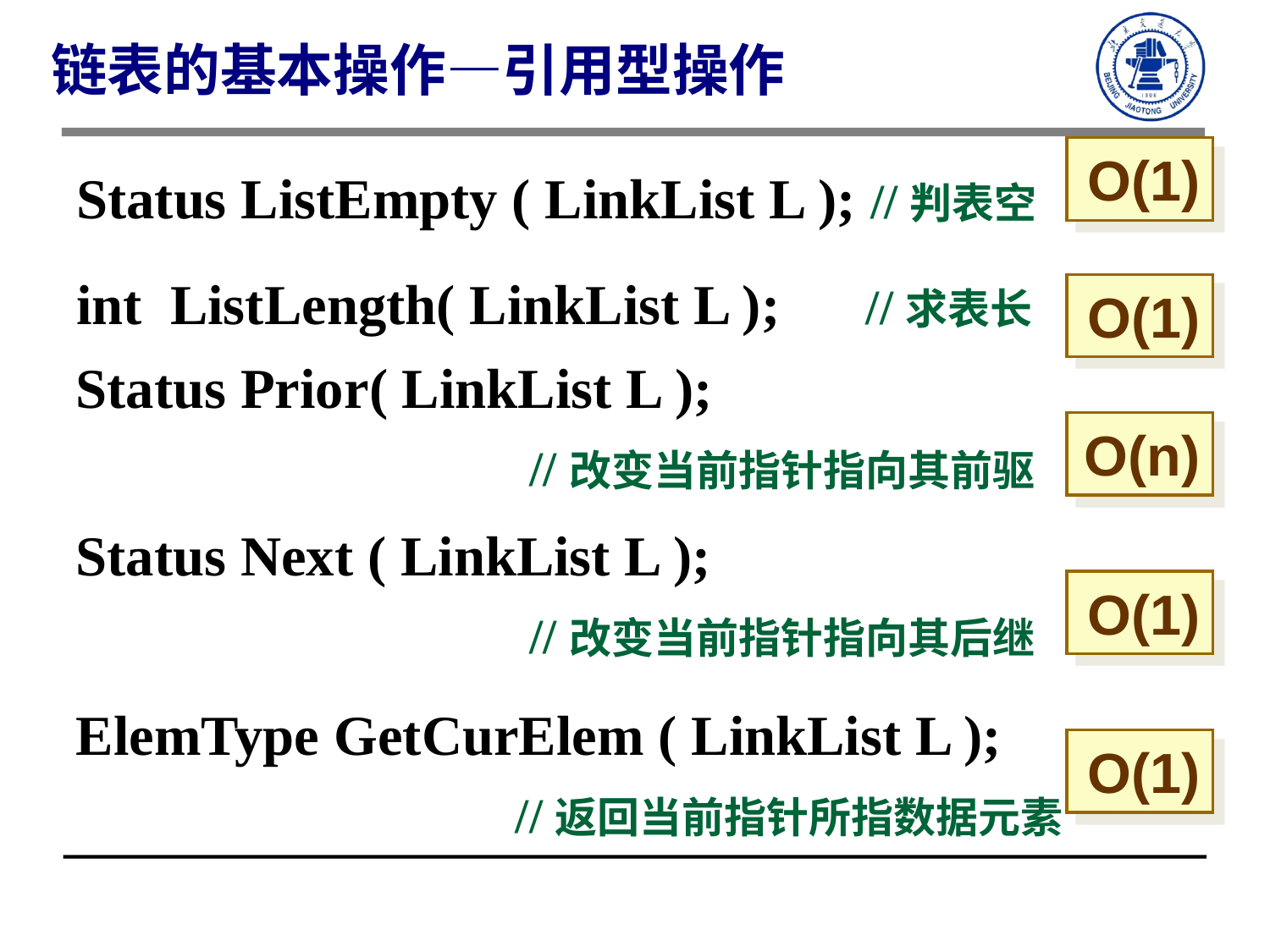

链表的基本操作—引用型操作
O(1)
Status ListEmpty ( LinkList L ); //判表空
int  ListLength( LinkList L );      //求表长
O(1)
Status Prior( LinkList L );
                                //改变当前指针指向其前驱
O(n)
Status Next ( LinkList L );
                                //改变当前指针指向其后继
O(1)
ElemType GetCurElem ( LinkList L );
                               //返回当前指针所指数据元素
O(1)